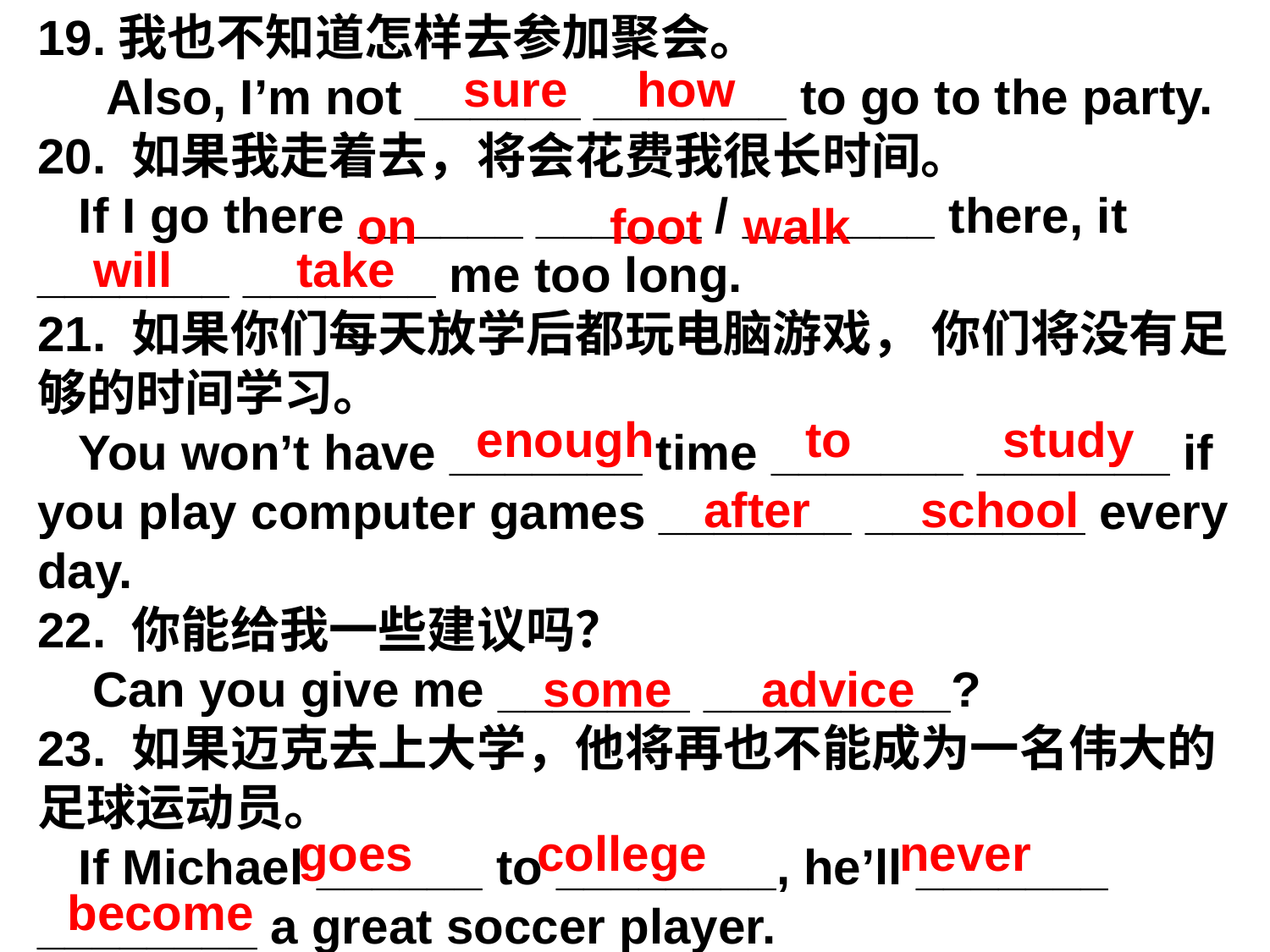

19.我也不知道怎样去参加聚会。
     Also, I’m not ______ _______ to go to the party.
20. 如果我走着去，将会花费我很长时间。
   If I go there ______ ______ / _______ there, it _______ _______ me too long.
21. 如果你们每天放学后都玩电脑游戏， 你们将没有足够的时间学习。
   You won’t have _______ time _______ _______ if you play computer games _______ ________ every day.
22. 你能给我一些建议吗？
    Can you give me _______ _________?
23. 如果迈克去上大学，他将再也不能成为一名伟大的足球运动员。
   If Michael ______ to ________, he’ll _______ ________ a great soccer player.
 sure     how
on              foot   walk
 will         take
 enough           to           study
 after        school
 some          advice
                          goes         college              never
become